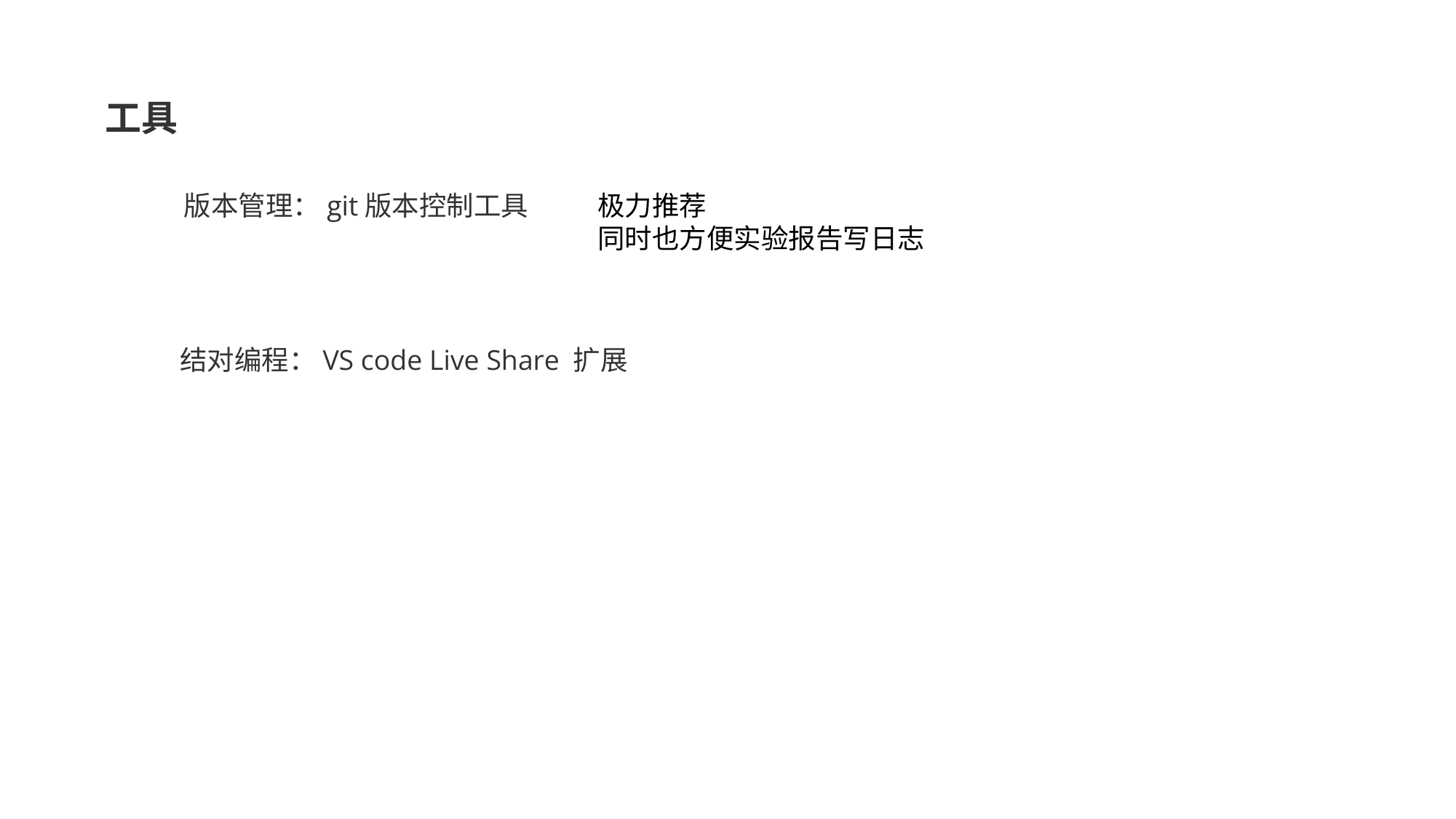

工具
版本管理：git版本控制工具
极力推荐
同时也方便实验报告写日志
结对编程：VS code Live Share 扩展